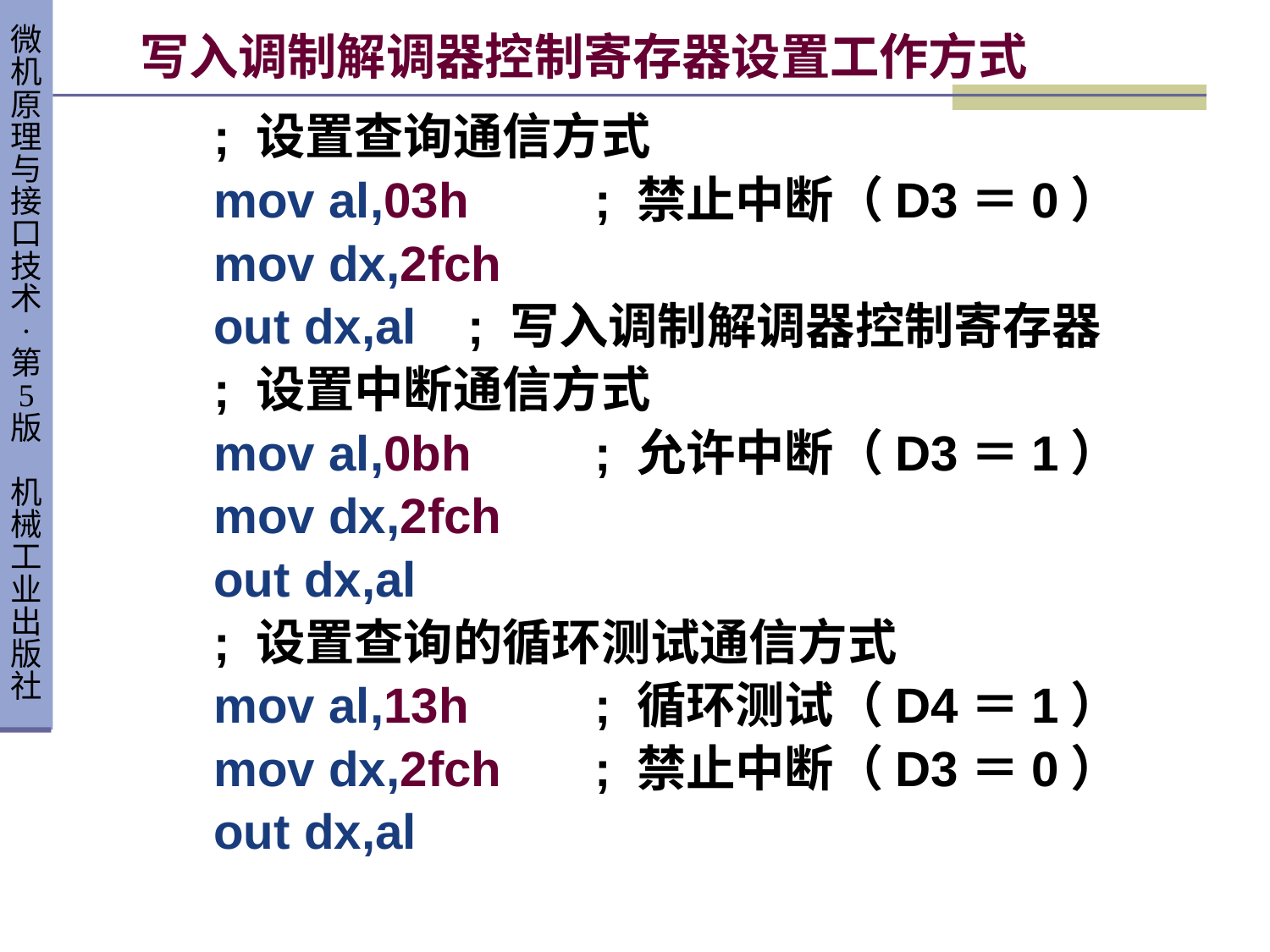

# 写入调制解调器控制寄存器设置工作方式
	; 设置查询通信方式
	mov al,03h	; 禁止中断（D3＝0）
 	mov dx,2fch
	out dx,al	; 写入调制解调器控制寄存器
	; 设置中断通信方式
	mov al,0bh	; 允许中断（D3＝1）
	mov dx,2fch
	out dx,al
	; 设置查询的循环测试通信方式
	mov al,13h	; 循环测试（D4＝1）
	mov dx,2fch	; 禁止中断（D3＝0）
	out dx,al